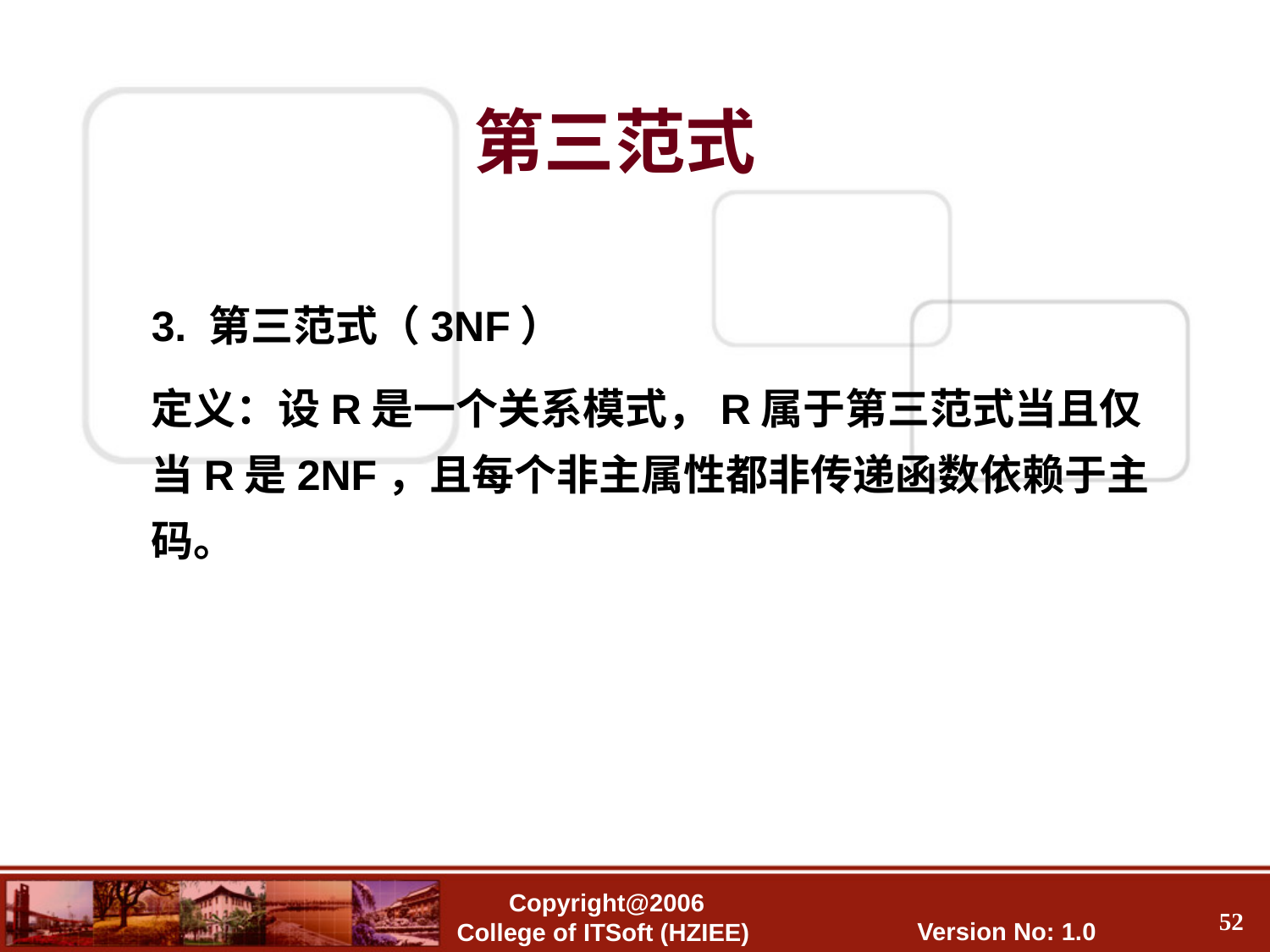

第三范式
3. 第三范式（3NF）
定义：设R是一个关系模式，R属于第三范式当且仅当R是2NF，且每个非主属性都非传递函数依赖于主码。